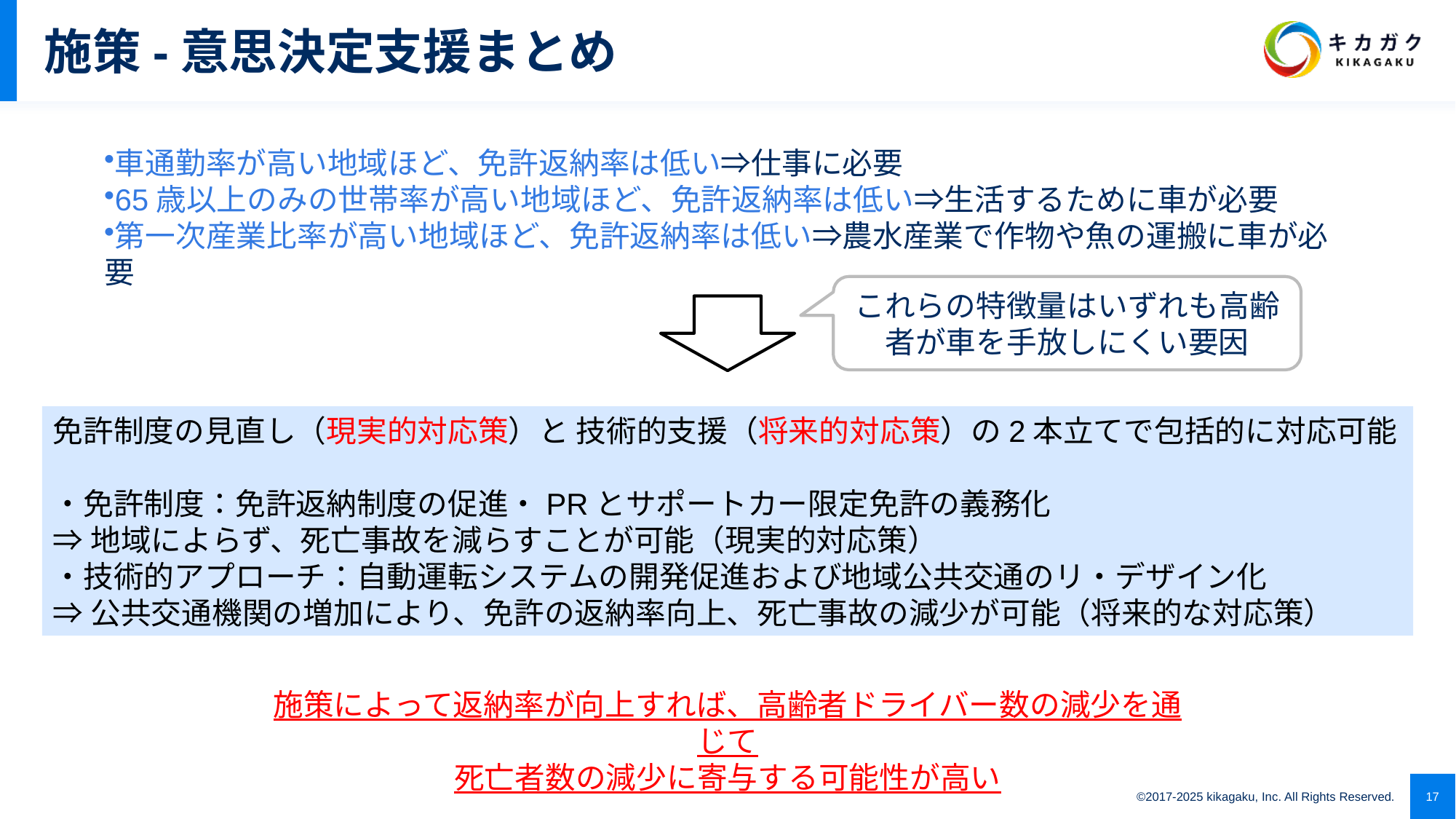

# 施策-意思決定支援まとめ
車通勤率が高い地域ほど、免許返納率は低い⇒仕事に必要
65歳以上のみの世帯率が高い地域ほど、免許返納率は低い⇒生活するために車が必要
第一次産業比率が高い地域ほど、免許返納率は低い⇒農水産業で作物や魚の運搬に車が必要
これらの特徴量はいずれも高齢者が車を手放しにくい要因

免許制度の見直し（現実的対応策）と 技術的支援（将来的対応策）の2本立てで包括的に対応可能

・免許制度：免許返納制度の促進・PRとサポートカー限定免許の義務化
⇒地域によらず、死亡事故を減らすことが可能（現実的対応策）
・技術的アプローチ：自動運転システムの開発促進および地域公共交通のリ・デザイン化
⇒公共交通機関の増加により、免許の返納率向上、死亡事故の減少が可能（将来的な対応策）
施策によって返納率が向上すれば、高齢者ドライバー数の減少を通じて
死亡者数の減少に寄与する可能性が高い